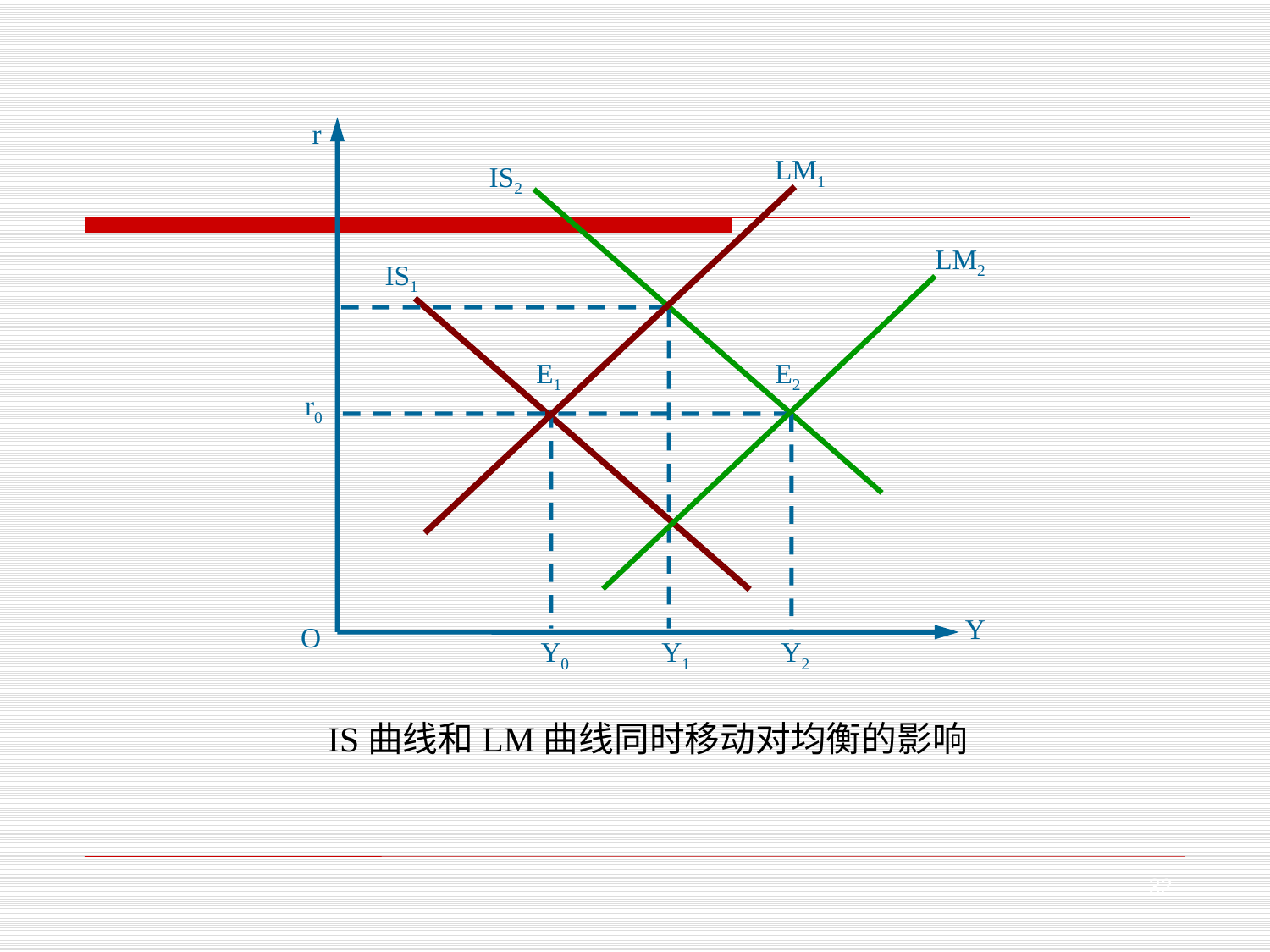

r

LM1
IS2

LM2
IS1

E1
E2
r0

Y
O

Y0
Y1
Y2
IS曲线和LM曲线同时移动对均衡的影响
32